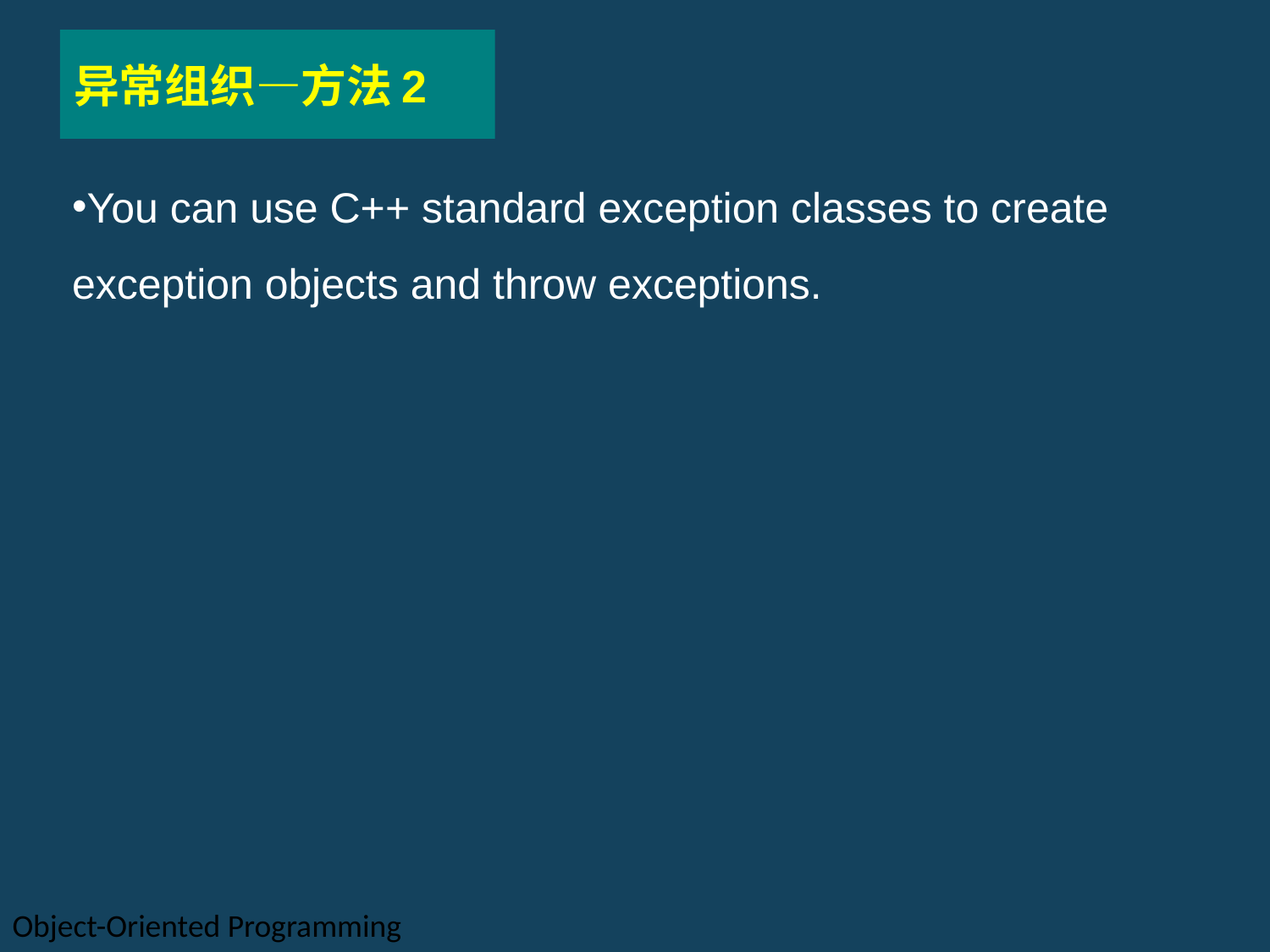

# 异常组织—方法2
You can use C++ standard exception classes to create exception objects and throw exceptions.
Object-Oriented Programming